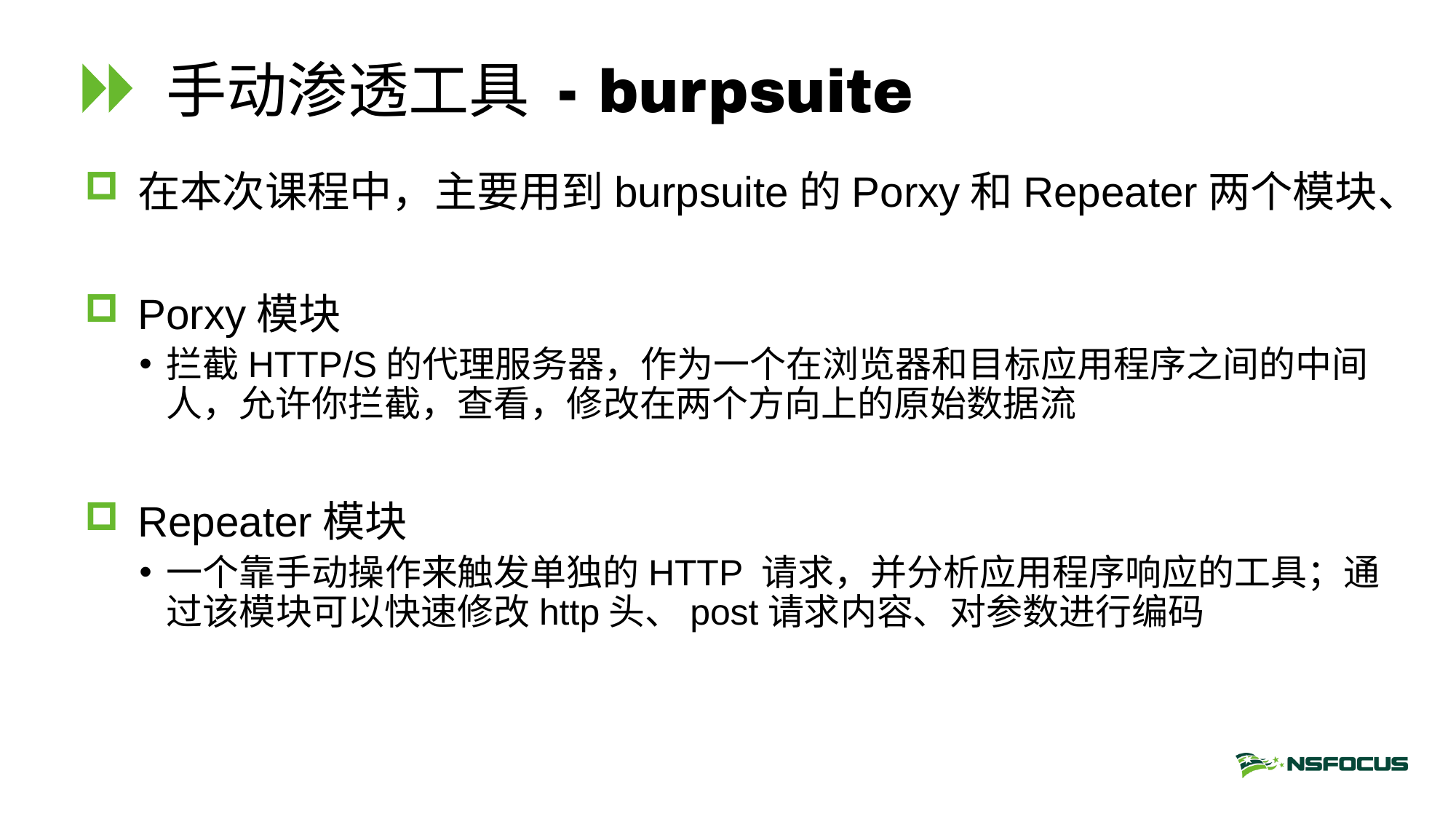

# 手动渗透工具 - burpsuite
在本次课程中，主要用到burpsuite的Porxy和Repeater两个模块、

Porxy模块
拦截HTTP/S的代理服务器，作为一个在浏览器和目标应用程序之间的中间人，允许你拦截，查看，修改在两个方向上的原始数据流

Repeater模块
一个靠手动操作来触发单独的HTTP 请求，并分析应用程序响应的工具；通过该模块可以快速修改http头、post请求内容、对参数进行编码